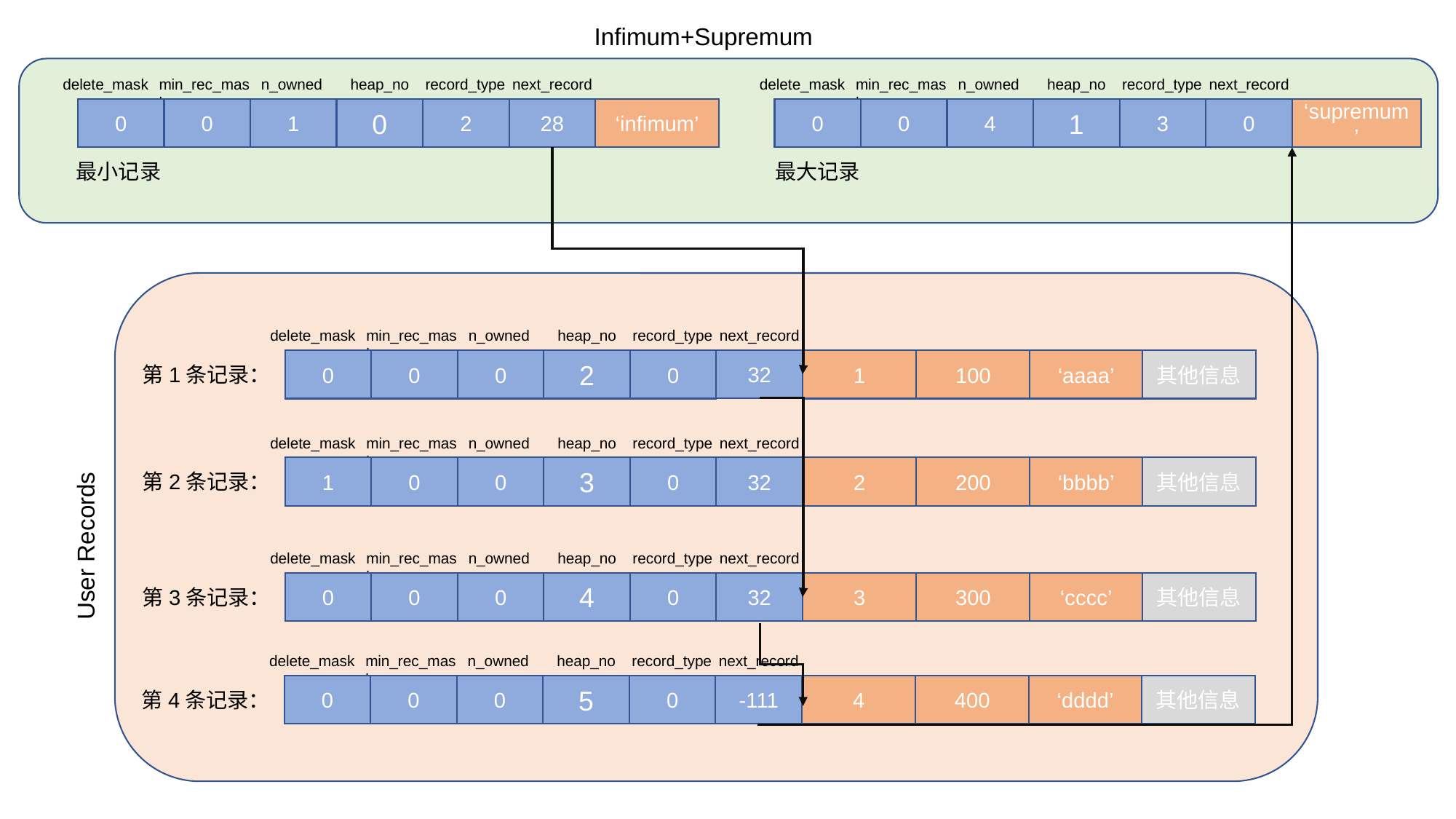

Infimum+Supremum

min_rec_mask
n_owned
heap_no
record_type
next_record
min_rec_mask
n_owned
heap_no
record_type
next_record
delete_mask
delete_mask
0
0
1
0
2
28
‘infimum’
0
0
4
1
3
0
‘supremum’
最大记录
最小记录

min_rec_mask
n_owned
heap_no
record_type
next_record
delete_mask
0
0
0
2
0
32
1
100
‘aaaa’
其他信息
第1条记录：
min_rec_mask
n_owned
heap_no
record_type
next_record
delete_mask
3
1
0
0
0
32
2
200
‘bbbb’
其他信息
第2条记录：
User Records
min_rec_mask
n_owned
heap_no
record_type
next_record
delete_mask
0
0
0
4
0
32
3
300
‘cccc’
其他信息
第3条记录：
min_rec_mask
n_owned
heap_no
record_type
next_record
delete_mask
0
0
0
5
0
-111
4
400
‘dddd’
其他信息
第4条记录：